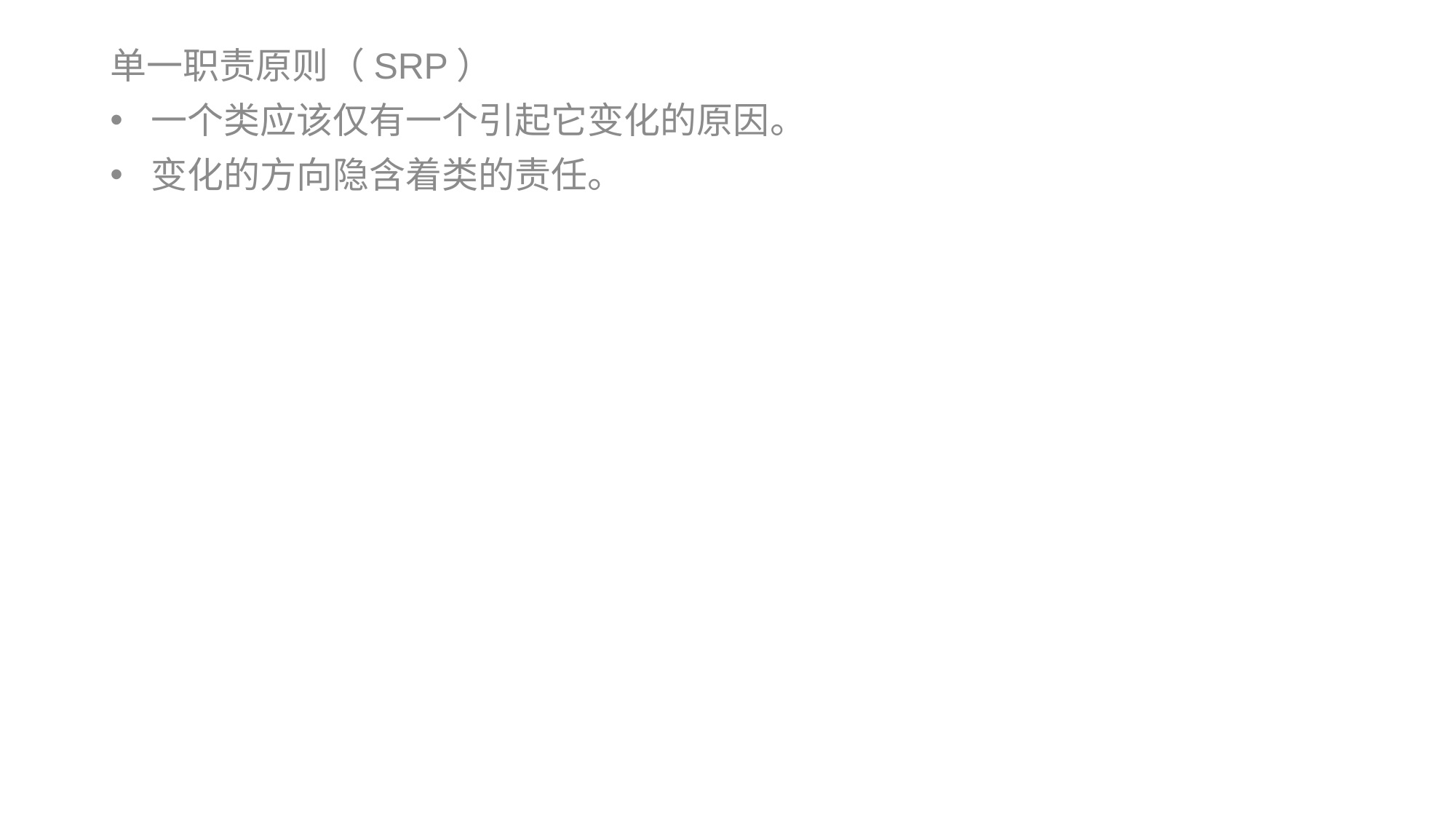

单一职责原则（SRP）
一个类应该仅有一个引起它变化的原因。
变化的方向隐含着类的责任。